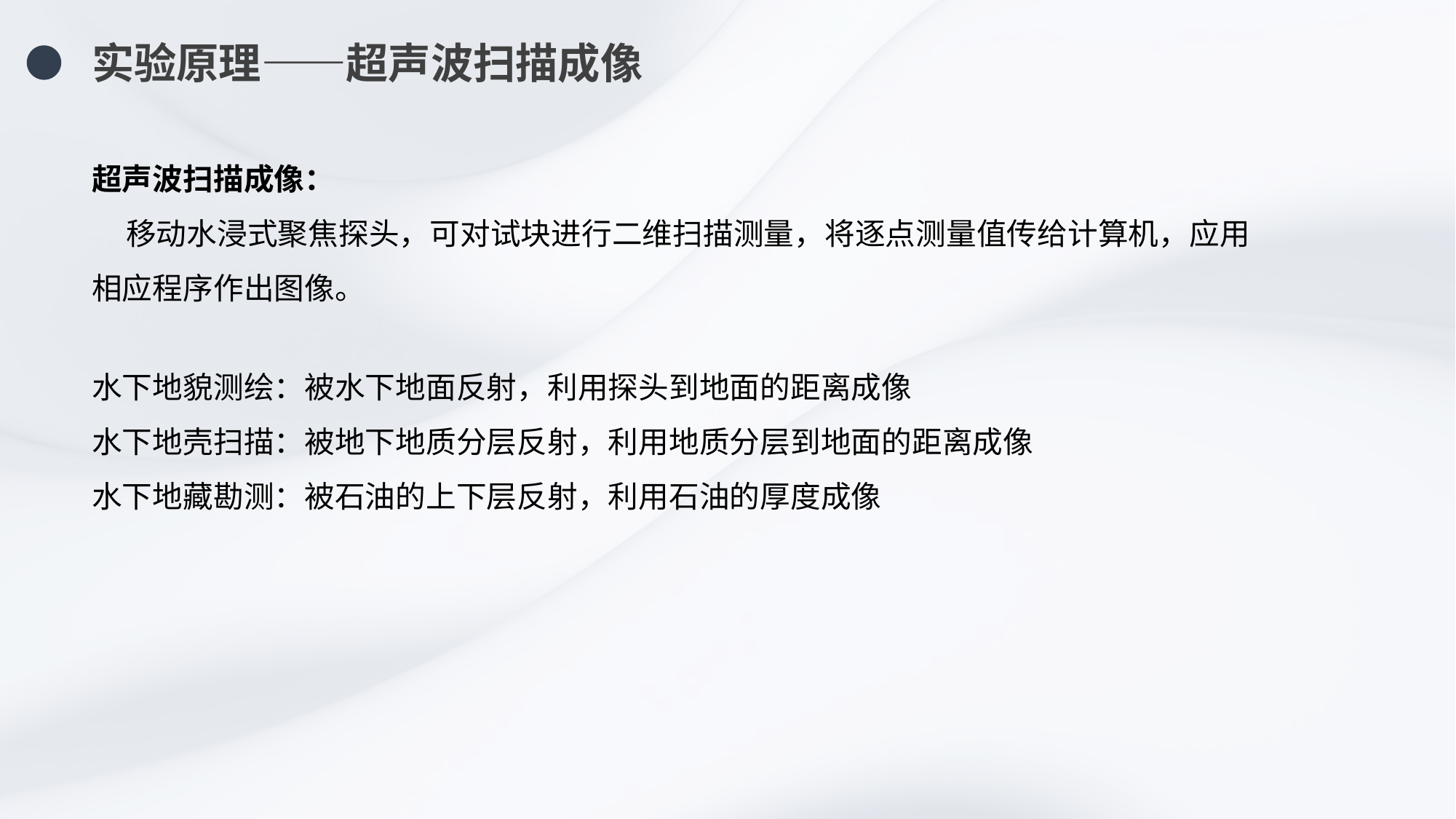

实验原理——超声波扫描成像
超声波扫描成像：
    移动水浸式聚焦探头，可对试块进行二维扫描测量，将逐点测量值传给计算机，应用相应程序作出图像。
水下地貌测绘：被水下地面反射，利用探头到地面的距离成像
水下地壳扫描：被地下地质分层反射，利用地质分层到地面的距离成像
水下地藏勘测：被石油的上下层反射，利用石油的厚度成像